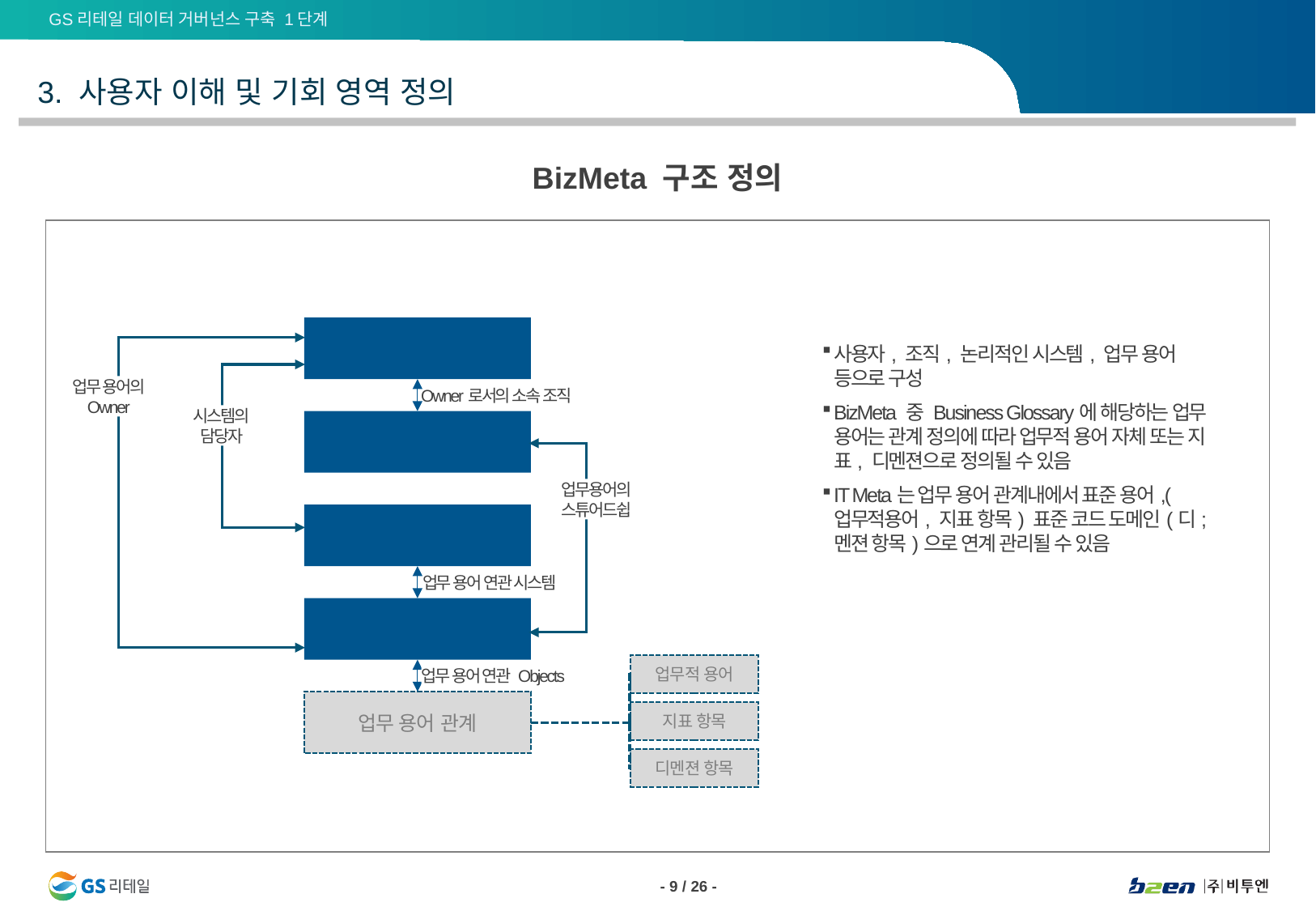

3. 사용자 이해 및 기회 영역 정의
BizMeta 구조 정의

사용자
사용자, 조직, 논리적인 시스템, 업무 용어 등으로 구성
BizMeta 중 Business Glossary에 해당하는 업무 용어는 관계 정의에 따라 업무적 용어 자체 또는 지표, 디멘젼으로 정의될 수 있음
IT Meta는 업무 용어 관계내에서 표준 용어,(업무적용어, 지표 항목) 표준 코드 도메인(디;멘젼 항목)으로 연계 관리될 수 있음

업무 용어의
Owner
Owner로서의 소속 조직
시스템의
담당자
조직

업무용어의
스튜어드쉽
논리 시스템
업무 용어 연관 시스템
업무 용어
(Business Glossary)
업무적 용어
업무 용어 연관 Objects
업무 용어 관계
지표 항목
디멘젼 항목